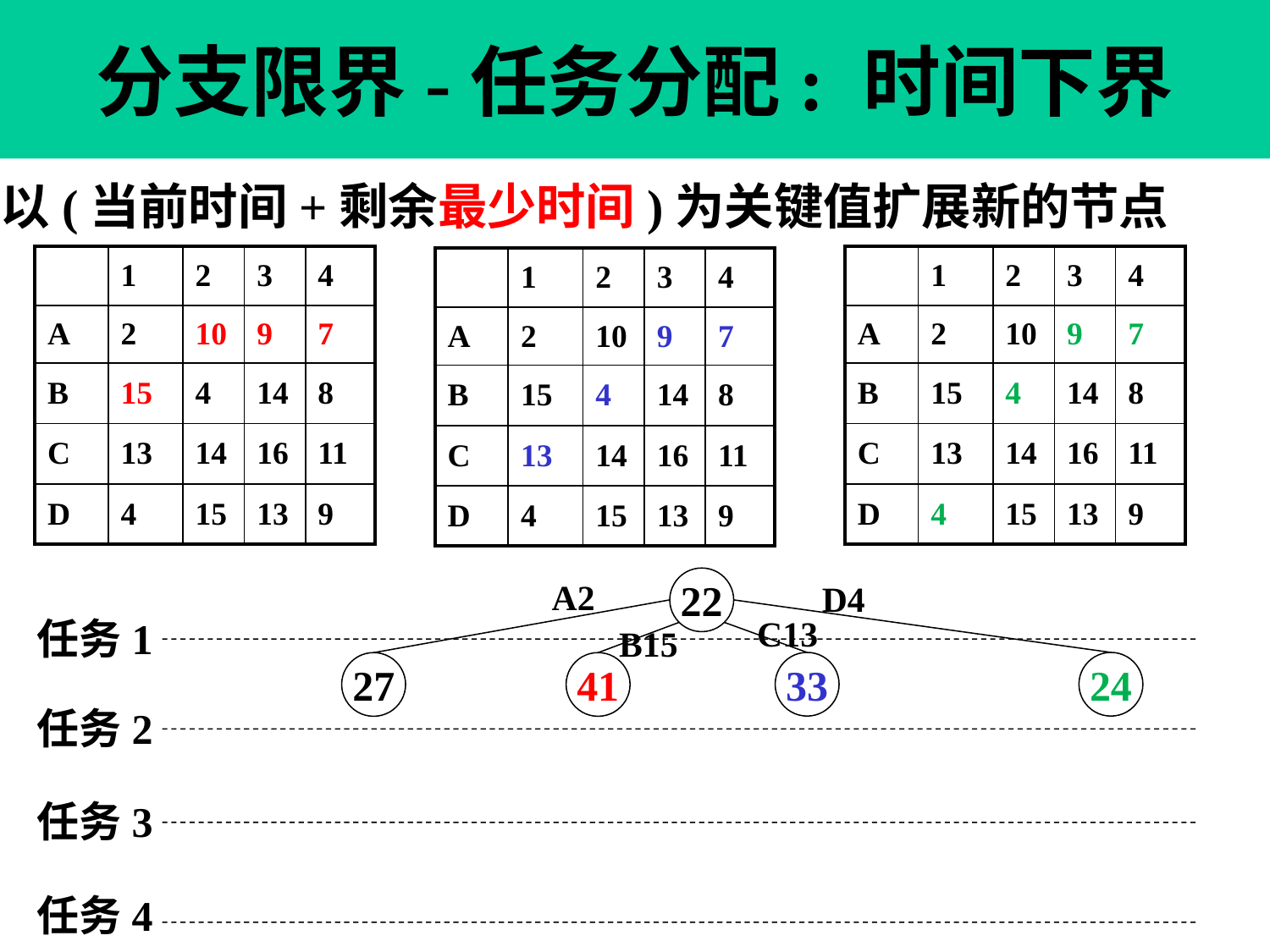

# 分支限界-任务分配: 时间下界
以(当前时间+剩余最少时间)为关键值扩展新的节点
|  | 1 | 2 | 3 | 4 |
| --- | --- | --- | --- | --- |
| A | 2 | 10 | 9 | 7 |
| B | 15 | 4 | 14 | 8 |
| C | 13 | 14 | 16 | 11 |
| D | 4 | 15 | 13 | 9 |
|  | 1 | 2 | 3 | 4 |
| --- | --- | --- | --- | --- |
| A | 2 | 10 | 9 | 7 |
| B | 15 | 4 | 14 | 8 |
| C | 13 | 14 | 16 | 11 |
| D | 4 | 15 | 13 | 9 |
|  | 1 | 2 | 3 | 4 |
| --- | --- | --- | --- | --- |
| A | 2 | 10 | 9 | 7 |
| B | 15 | 4 | 14 | 8 |
| C | 13 | 14 | 16 | 11 |
| D | 4 | 15 | 13 | 9 |
22
A2
D4
C13
任务1
B15

33
24
27
41
任务2

任务3

任务4